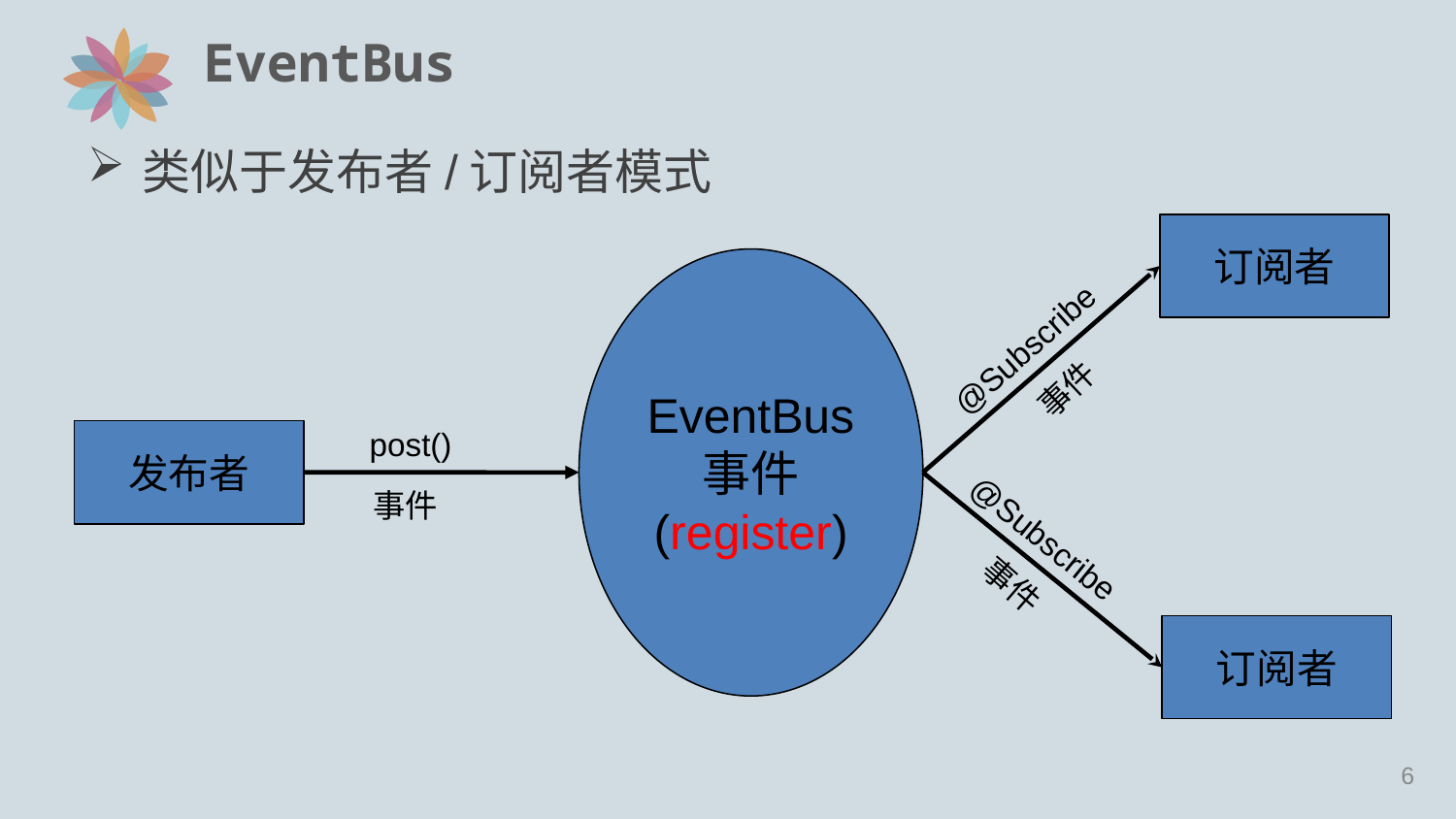

# EventBus
类似于发布者/订阅者模式
订阅者
EventBus
事件
(register)
@Subscribe
事件
post()
发布者
事件
@Subscribe
事件
订阅者
6